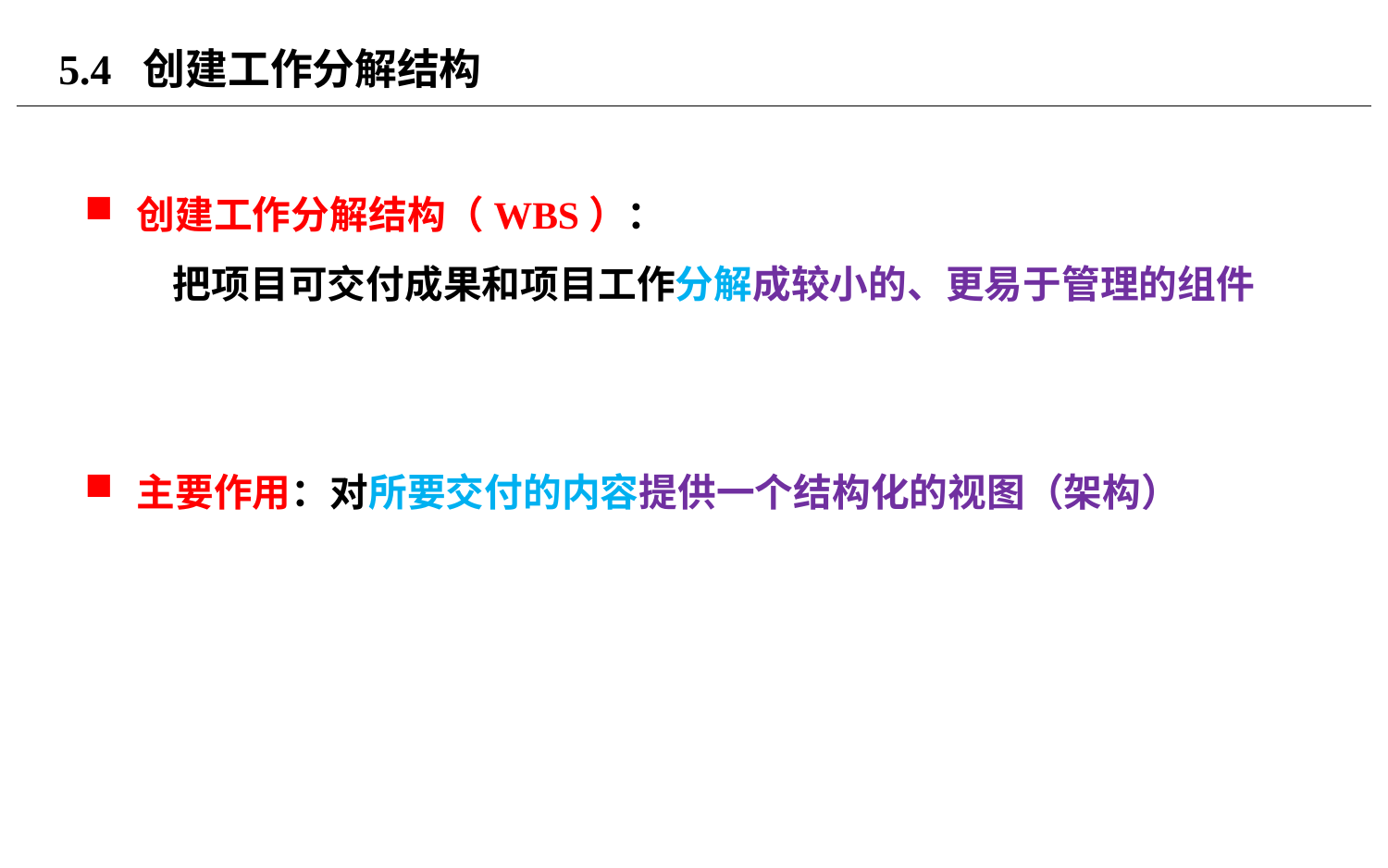

# 5.4  创建工作分解结构
创建工作分解结构（WBS）：
         把项目可交付成果和项目工作分解成较小的、更易于管理的组件

主要作用：对所要交付的内容提供一个结构化的视图（架构）